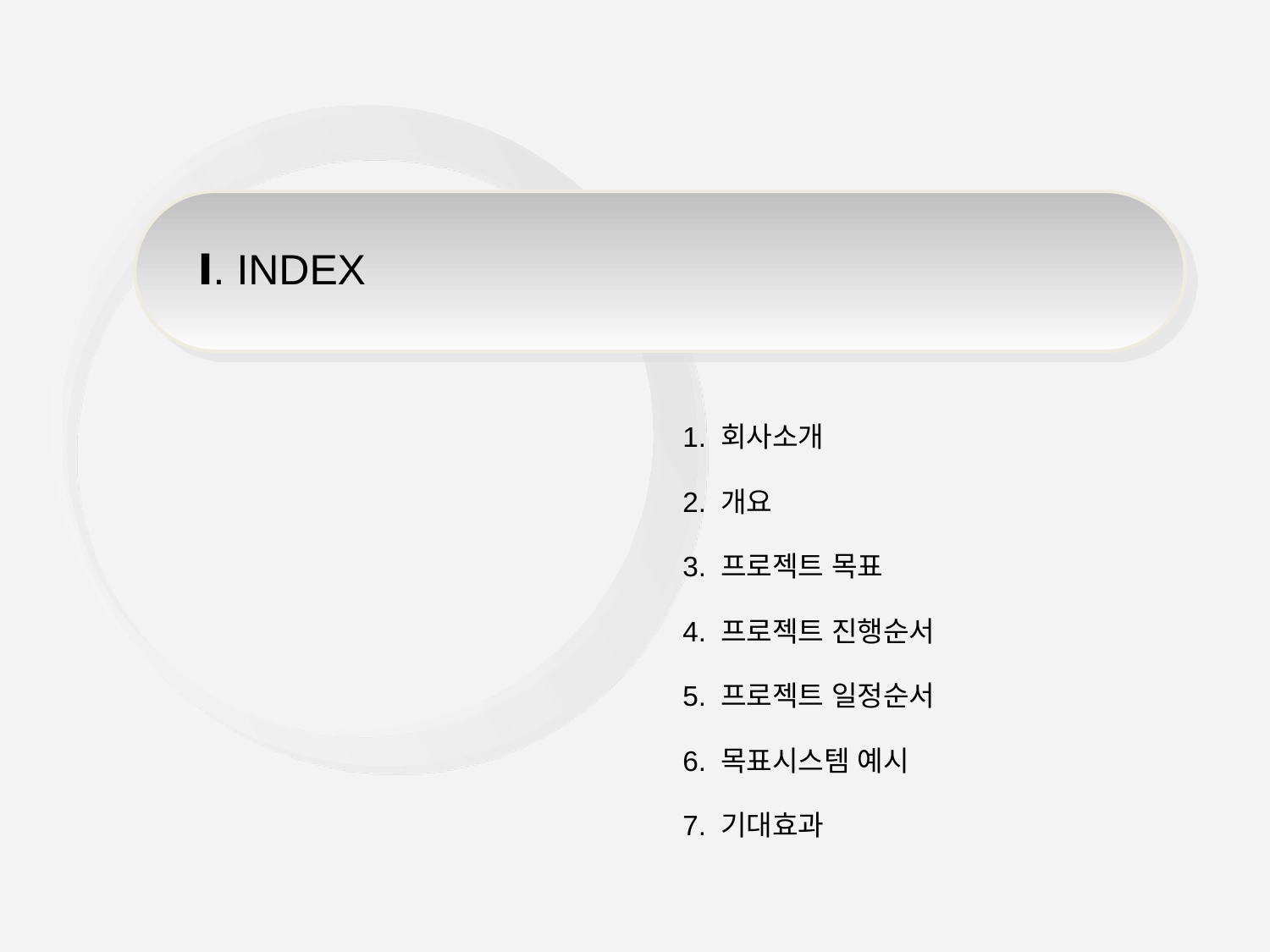

Ⅰ. INDEX
1. 회사소개
2. 개요
3. 프로젝트 목표
4. 프로젝트 진행순서
5. 프로젝트 일정순서
6. 목표시스템 예시
7. 기대효과